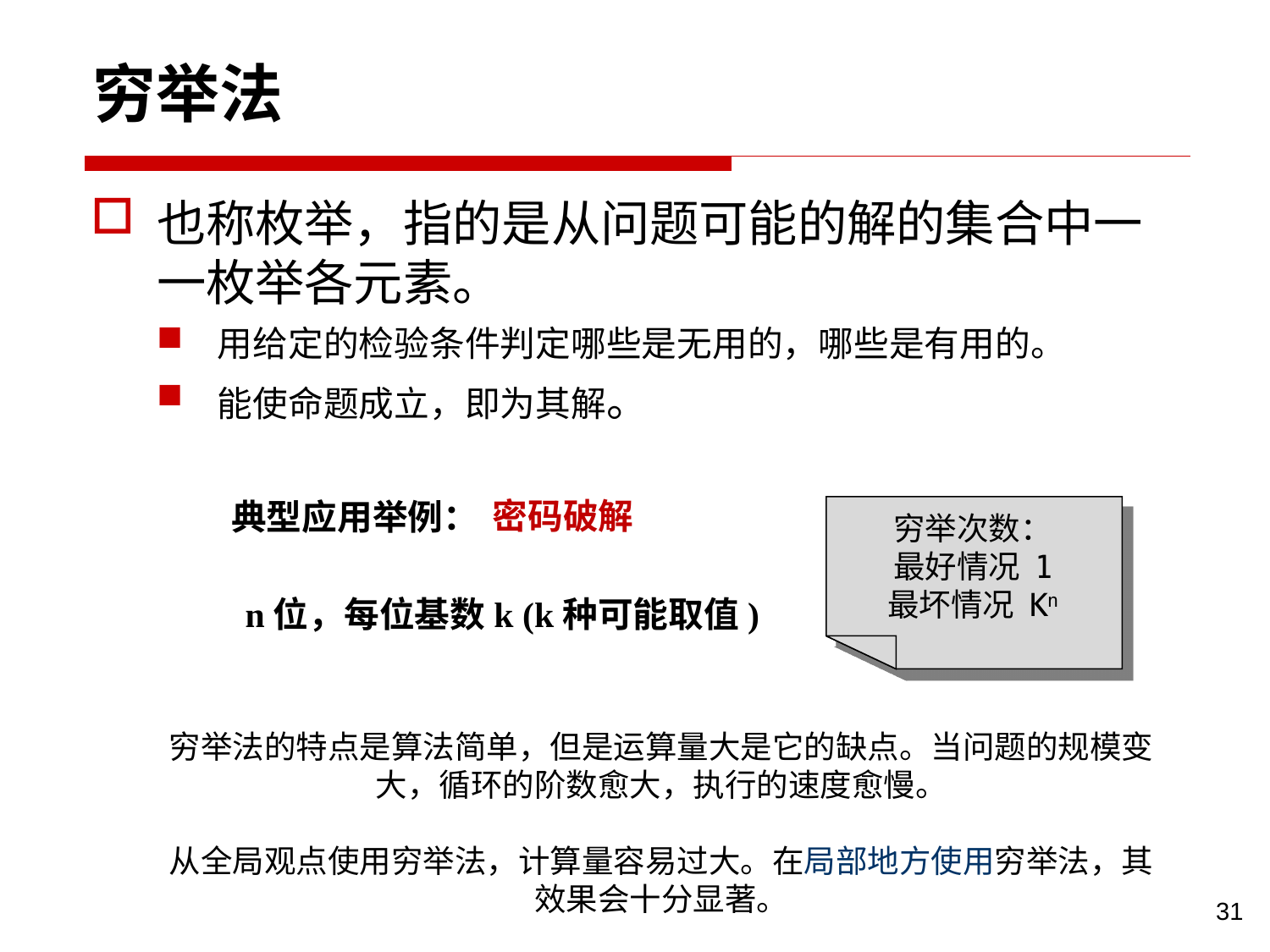

# 穷举法
也称枚举，指的是从问题可能的解的集合中一一枚举各元素。
用给定的检验条件判定哪些是无用的，哪些是有用的。
能使命题成立，即为其解。

密码破解
典型应用举例：
穷举次数：
最好情况 1
最坏情况 Kn

n位，每位基数k (k种可能取值)
穷举法的特点是算法简单，但是运算量大是它的缺点。当问题的规模变大，循环的阶数愈大，执行的速度愈慢。

从全局观点使用穷举法，计算量容易过大。在局部地方使用穷举法，其效果会十分显著。
31